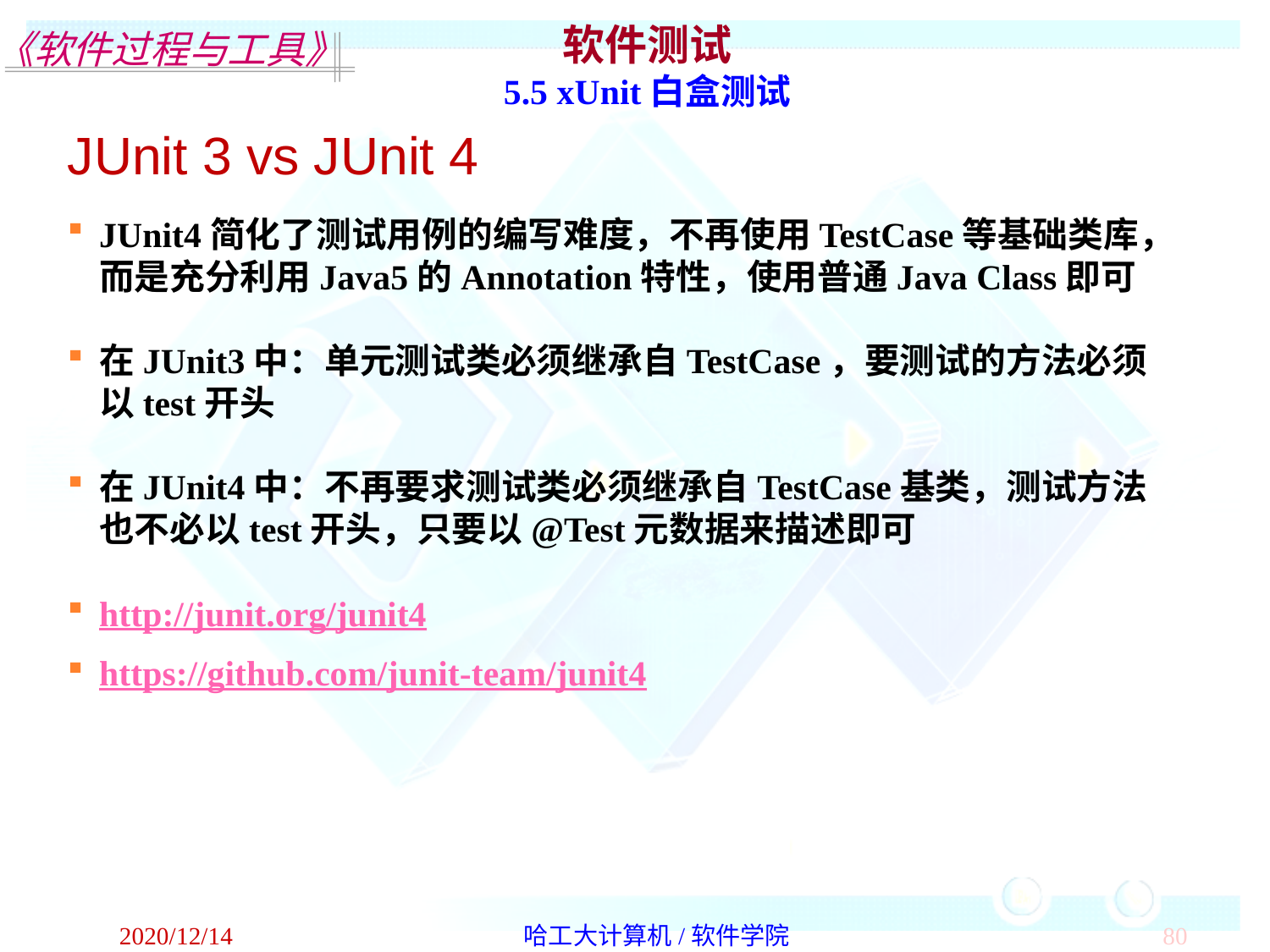

软件测试
5.5 xUnit白盒测试
JUnit 3 vs JUnit 4
JUnit4简化了测试用例的编写难度，不再使用TestCase等基础类库，而是充分利用Java5的Annotation特性，使用普通Java Class即可

在JUnit3中：单元测试类必须继承自TestCase，要测试的方法必须以test开头

在JUnit4中：不再要求测试类必须继承自TestCase基类，测试方法也不必以test开头，只要以@Test元数据来描述即可

http://junit.org/junit4
https://github.com/junit-team/junit4